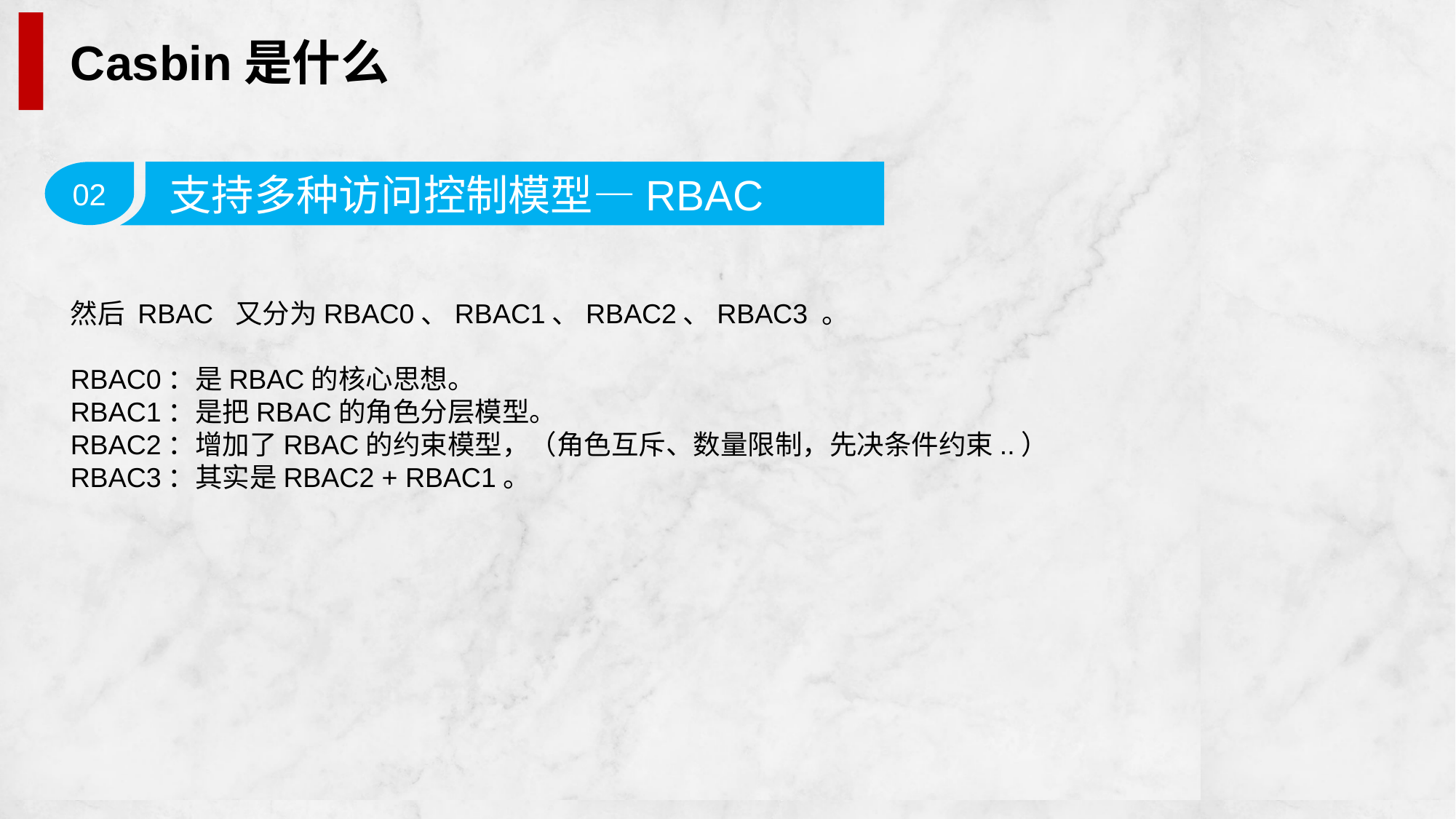

Casbin是什么
02
   支持多种访问控制模型—RBAC
然后 RBAC  又分为RBAC0、RBAC1、RBAC2、RBAC3 。

RBAC0：是RBAC的核心思想。
RBAC1：是把RBAC的角色分层模型。
RBAC2：增加了RBAC的约束模型，（角色互斥、数量限制，先决条件约束..）
RBAC3：其实是RBAC2 + RBAC1。